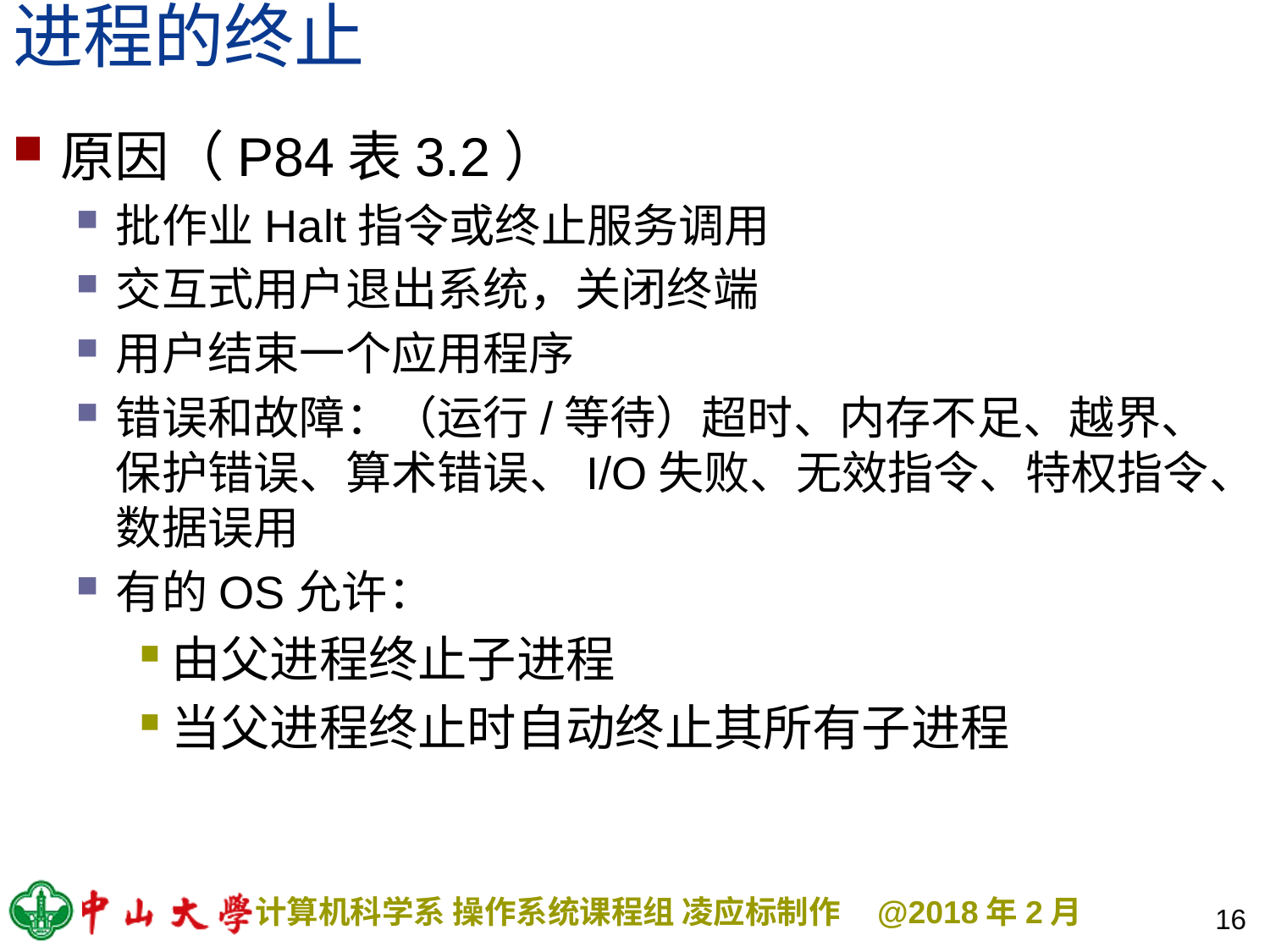

# 进程的终止
原因（P84表3.2）
批作业Halt指令或终止服务调用
交互式用户退出系统，关闭终端
用户结束一个应用程序
错误和故障：（运行/等待）超时、内存不足、越界、保护错误、算术错误、I/O失败、无效指令、特权指令、数据误用
有的OS允许：
由父进程终止子进程
当父进程终止时自动终止其所有子进程
16